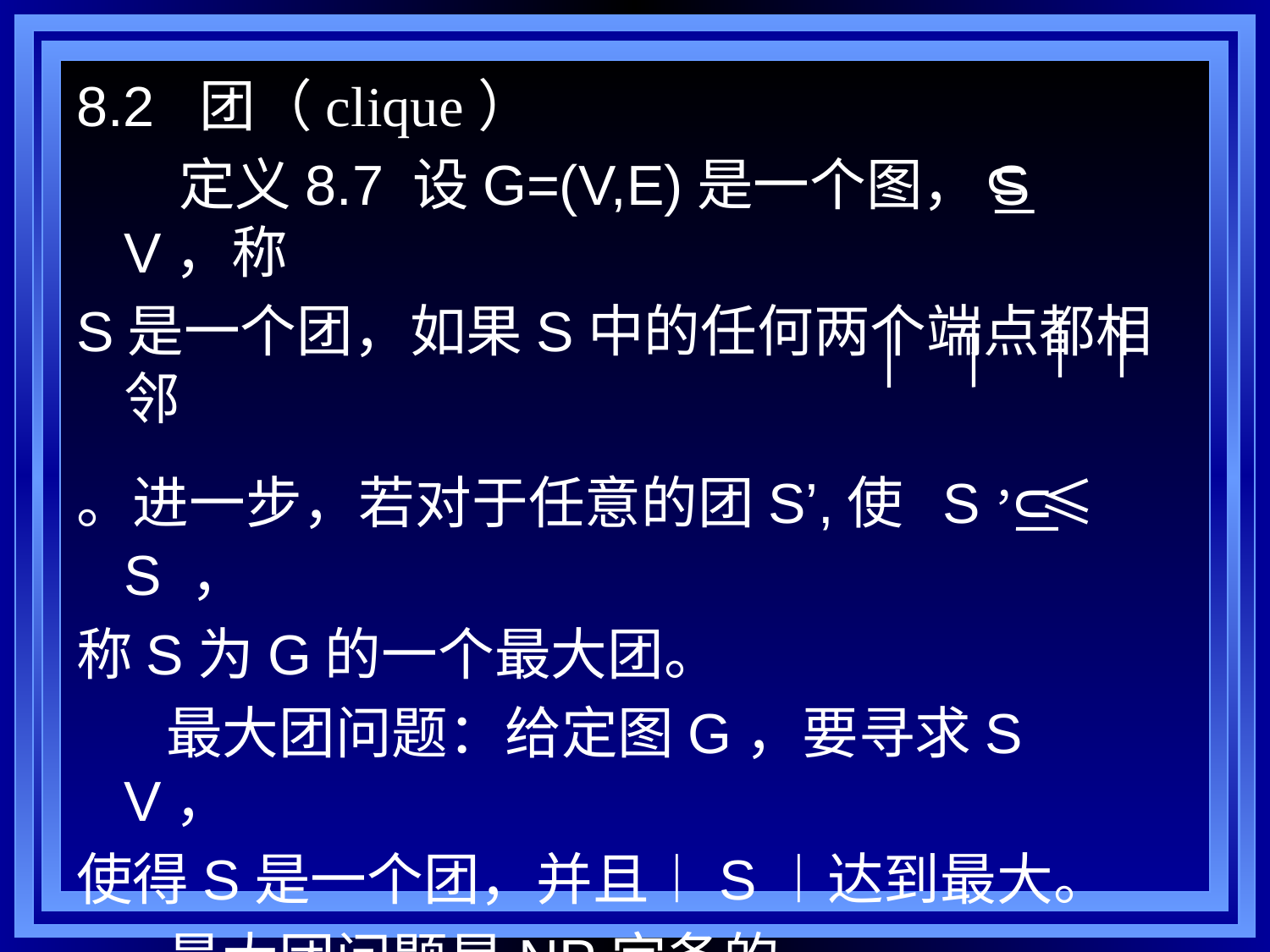

8.2  团（clique）
       定义8.7 设G=(V,E)是一个图，S    V，称
S是一个团，如果S中的任何两个端点都相邻
。进一步，若对于任意的团S’,使  S，≤ S ，
称S为G的一个最大团。
      最大团问题：给定图G，要寻求S      V，
使得S是一个团，并且︱S︱达到最大。
      最大团问题是NP完备的。
      定理8.3 最大团问题等价于最大独立集问
题，反之亦然。（？）
∪

∪